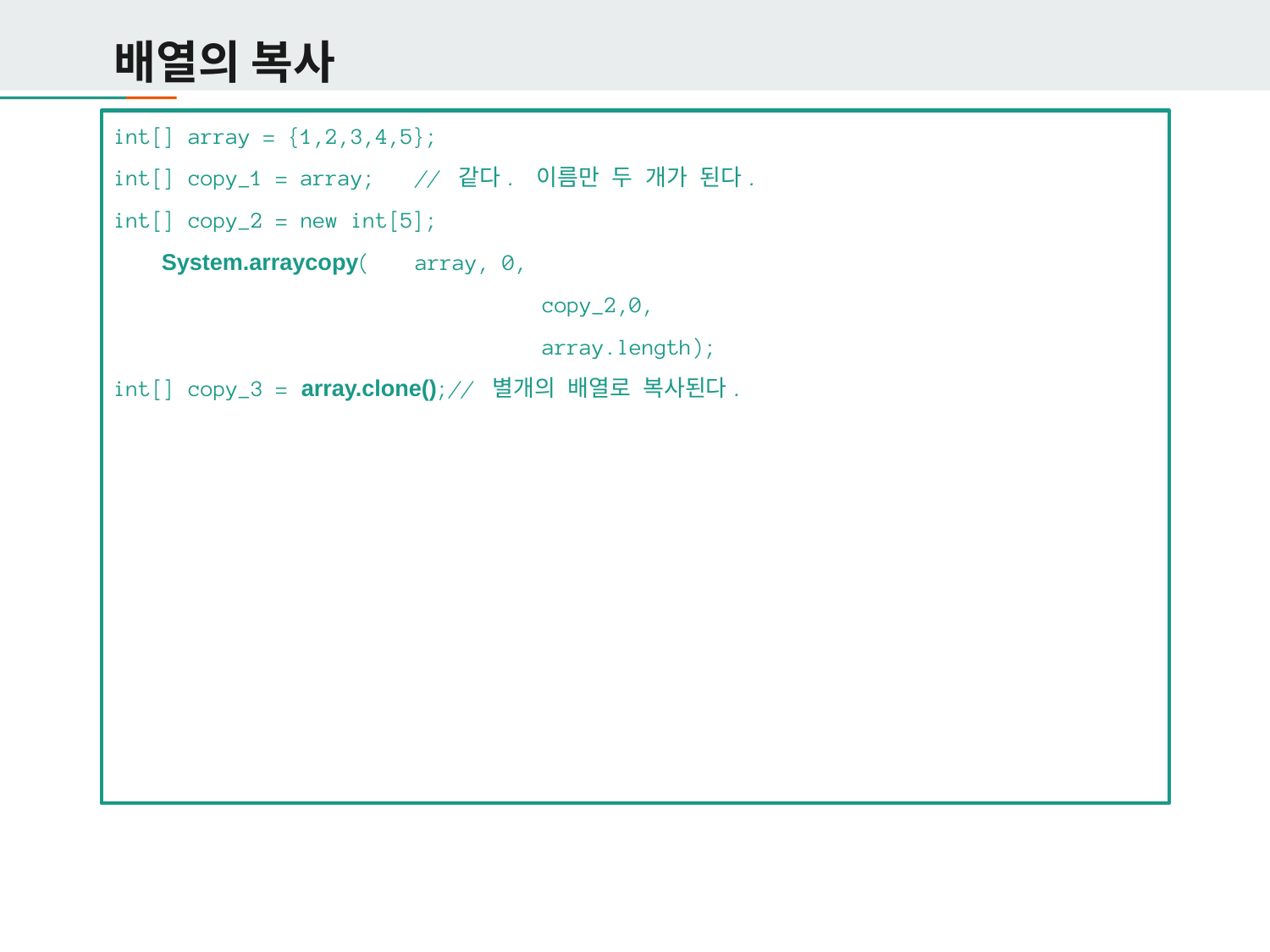

# 배열의 복사
int[] array = {1,2,3,4,5};
int[] copy_1 = array;	// 같다. 이름만 두 개가 된다.
int[] copy_2 = new int[5];
	System.arraycopy(	array, 0,
				copy_2,0,
				array.length);
int[] copy_3 = array.clone();// 별개의 배열로 복사된다.